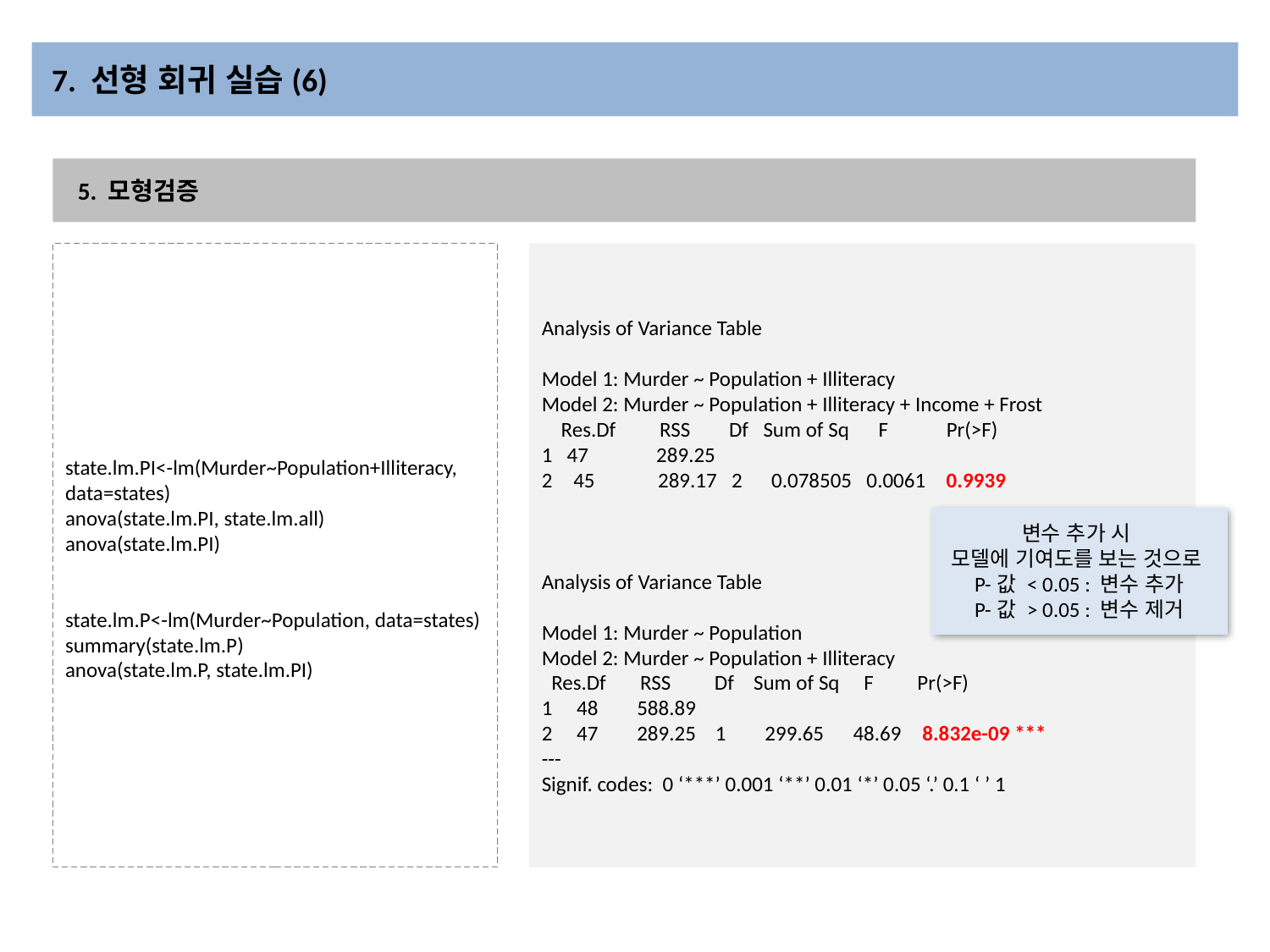

# 7. 선형 회귀 실습(6)
5. 모형검증

state.lm.PI<-lm(Murder~Population+Illiteracy, data=states)
anova(state.lm.PI, state.lm.all)
anova(state.lm.PI)

state.lm.P<-lm(Murder~Population, data=states)
summary(state.lm.P)
anova(state.lm.P, state.lm.PI)
Analysis of Variance Table

Model 1: Murder ~ Population + Illiteracy
Model 2: Murder ~ Population + Illiteracy + Income + Frost
    Res.Df         RSS        Df   Sum of Sq      F            Pr(>F)
1   47              289.25
45             289.17   2      0.078505   0.0061    0.9939

Analysis of Variance Table

Model 1: Murder ~ Population
Model 2: Murder ~ Population + Illiteracy
  Res.Df       RSS         Df    Sum of Sq     F         Pr(>F)
1     48        588.89
2     47        289.25    1        299.65      48.69    8.832e-09 ***
---
Signif. codes:  0 ‘***’ 0.001 ‘**’ 0.01 ‘*’ 0.05 ‘.’ 0.1 ‘ ’ 1
변수 추가 시
모델에 기여도를 보는 것으로
P-값 < 0.05 : 변수 추가
P-값 > 0.05 : 변수 제거